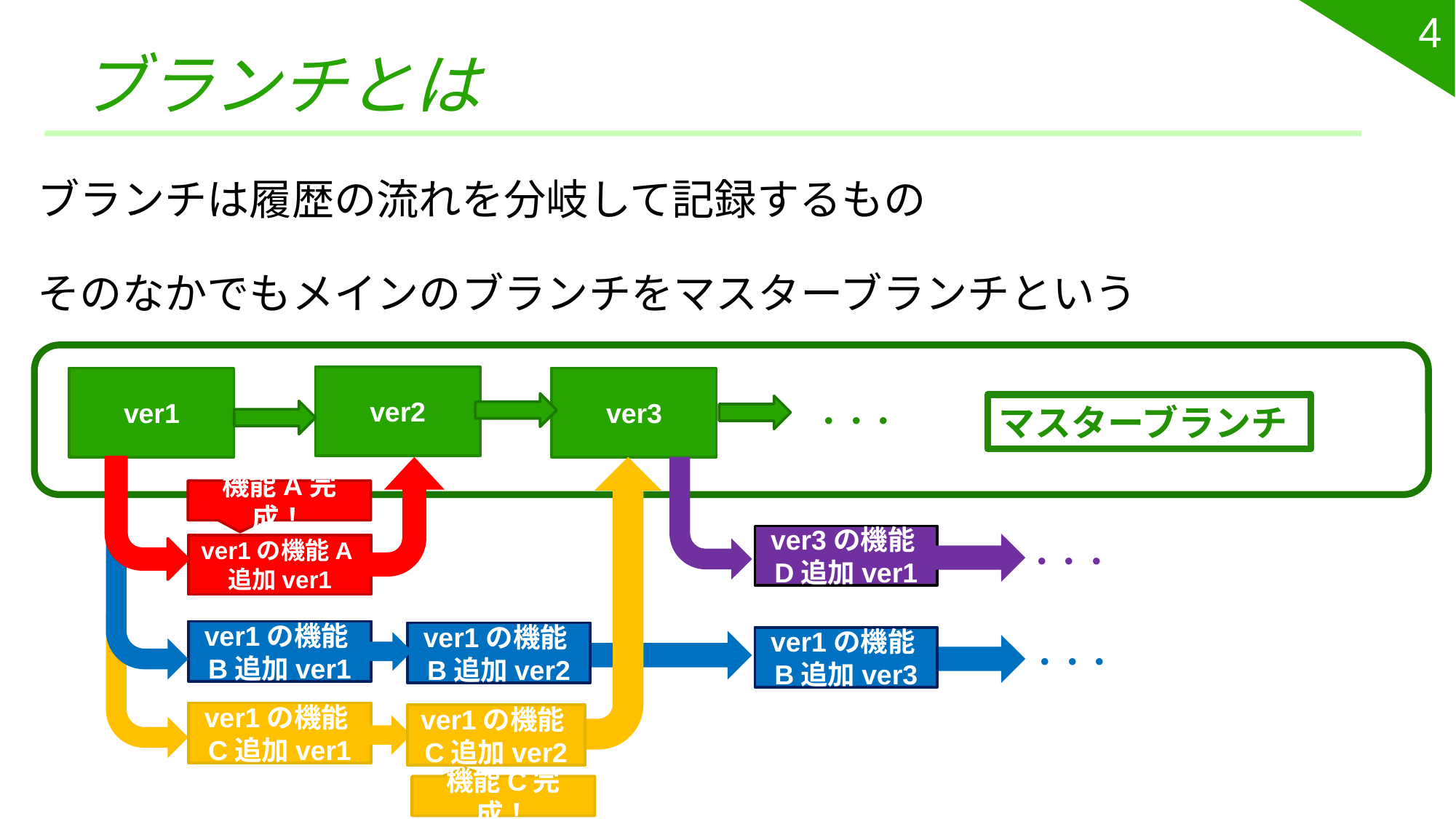

4
# ブランチとは
ブランチは履歴の流れを分岐して記録するもの
そのなかでもメインのブランチをマスターブランチという

ver2
ver1
ver3

マスターブランチ

・・・

機能A完成！
ver3の機能D追加ver1

ver1の機能A追加ver1
・・・

ver1の機能B追加ver1
ver1の機能B追加ver2
ver1の機能B追加ver3

・・・
ver1の機能C追加ver1
ver1の機能C追加ver2

機能C完成！